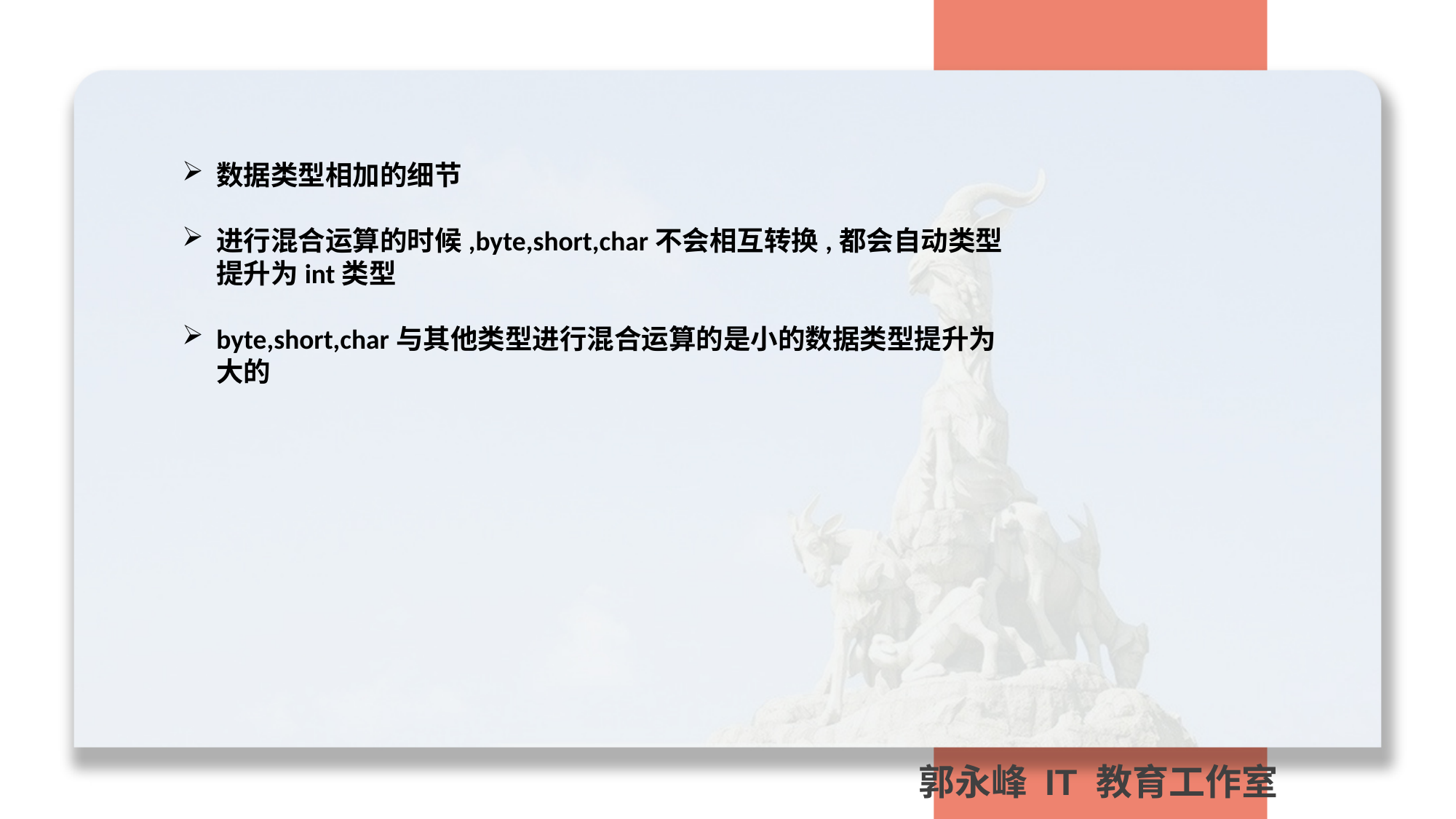

数据类型相加的细节

进行混合运算的时候,byte,short,char不会相互转换,都会自动类型提升为int类型

byte,short,char与其他类型进行混合运算的是小的数据类型提升为大的